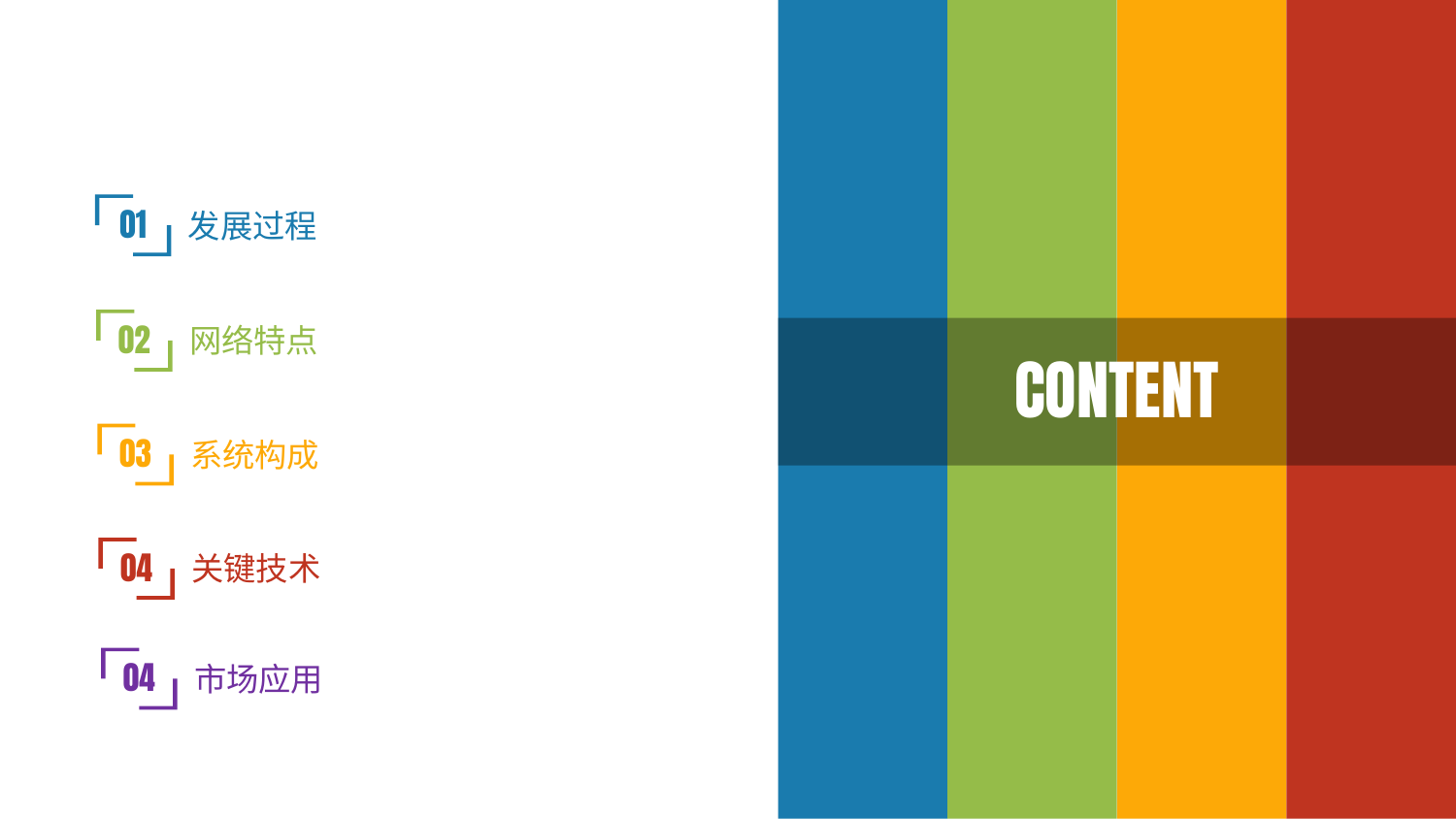

01
发展过程
02
网络特点
CONTENT
03
系统构成
04
关键技术
04
市场应用